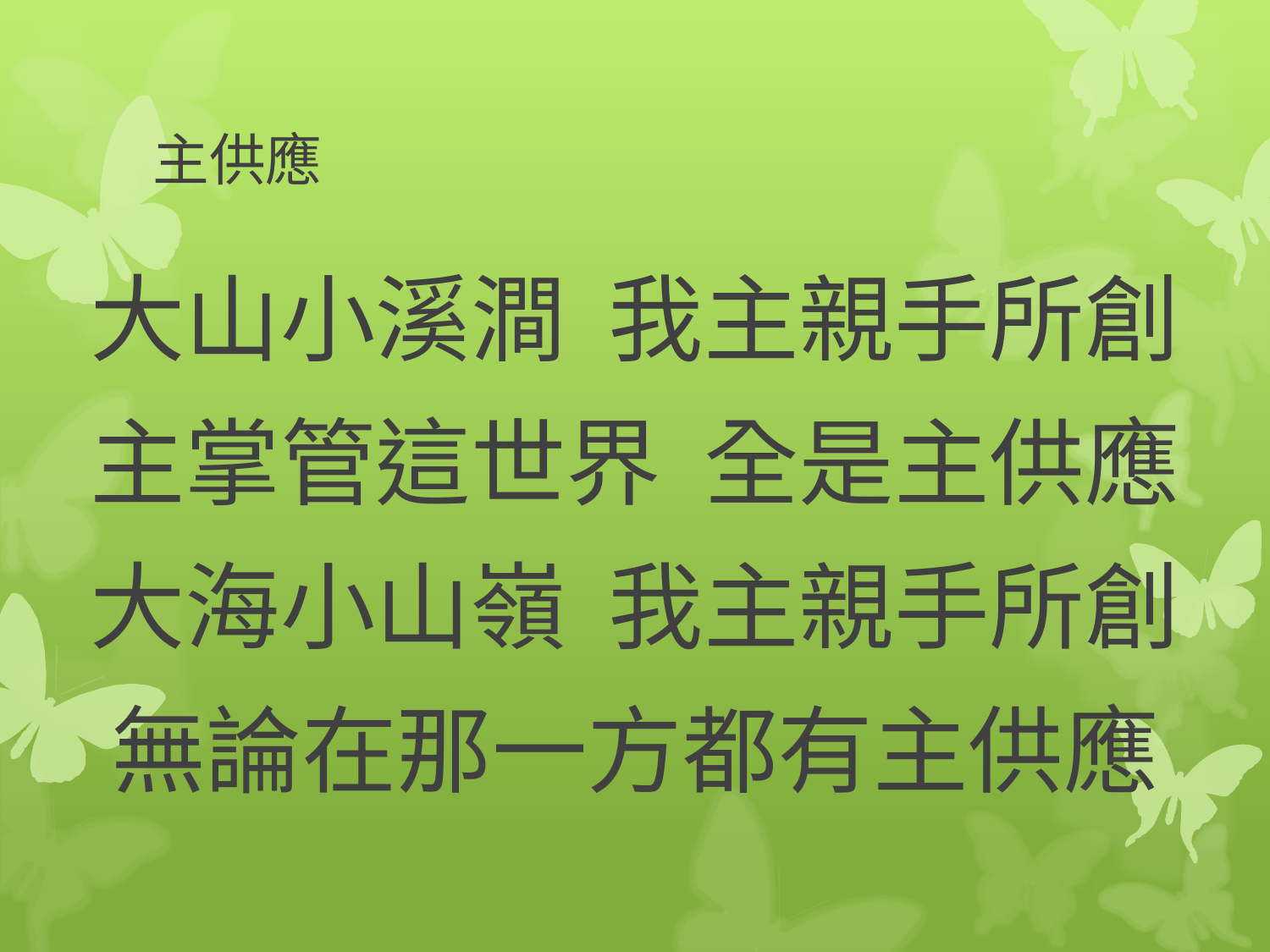

# 主供應
大山小溪澗  我主親手所創
主掌管這世界  全是主供應
大海小山嶺  我主親手所創
無論在那一方都有主供應